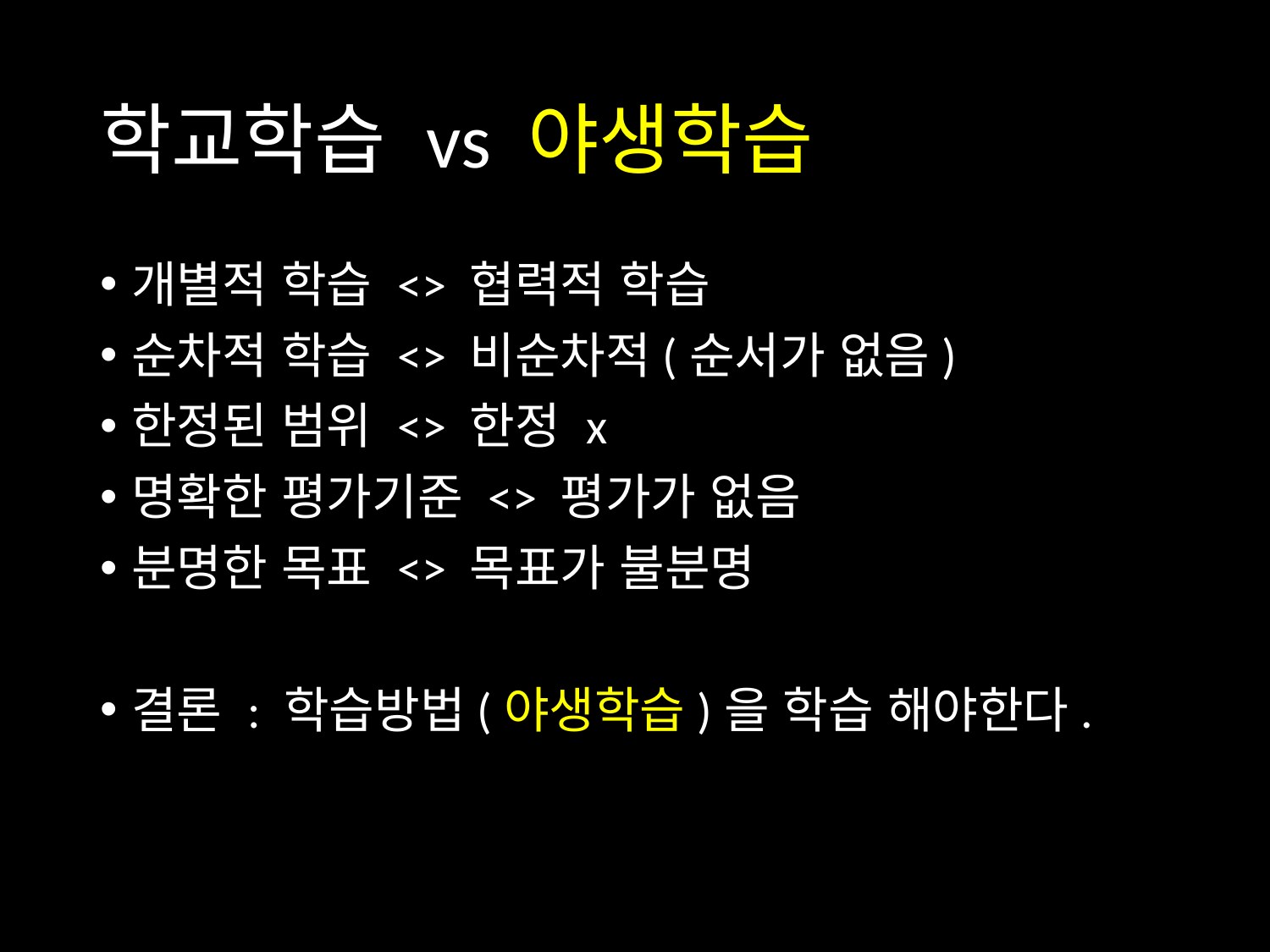

# 학교학습 vs 야생학습
개별적 학습 <> 협력적 학습
순차적 학습 <> 비순차적(순서가 없음)
한정된 범위 <> 한정 x
명확한 평가기준 <> 평가가 없음
분명한 목표 <> 목표가 불분명

결론 : 학습방법(야생학습)을 학습 해야한다.